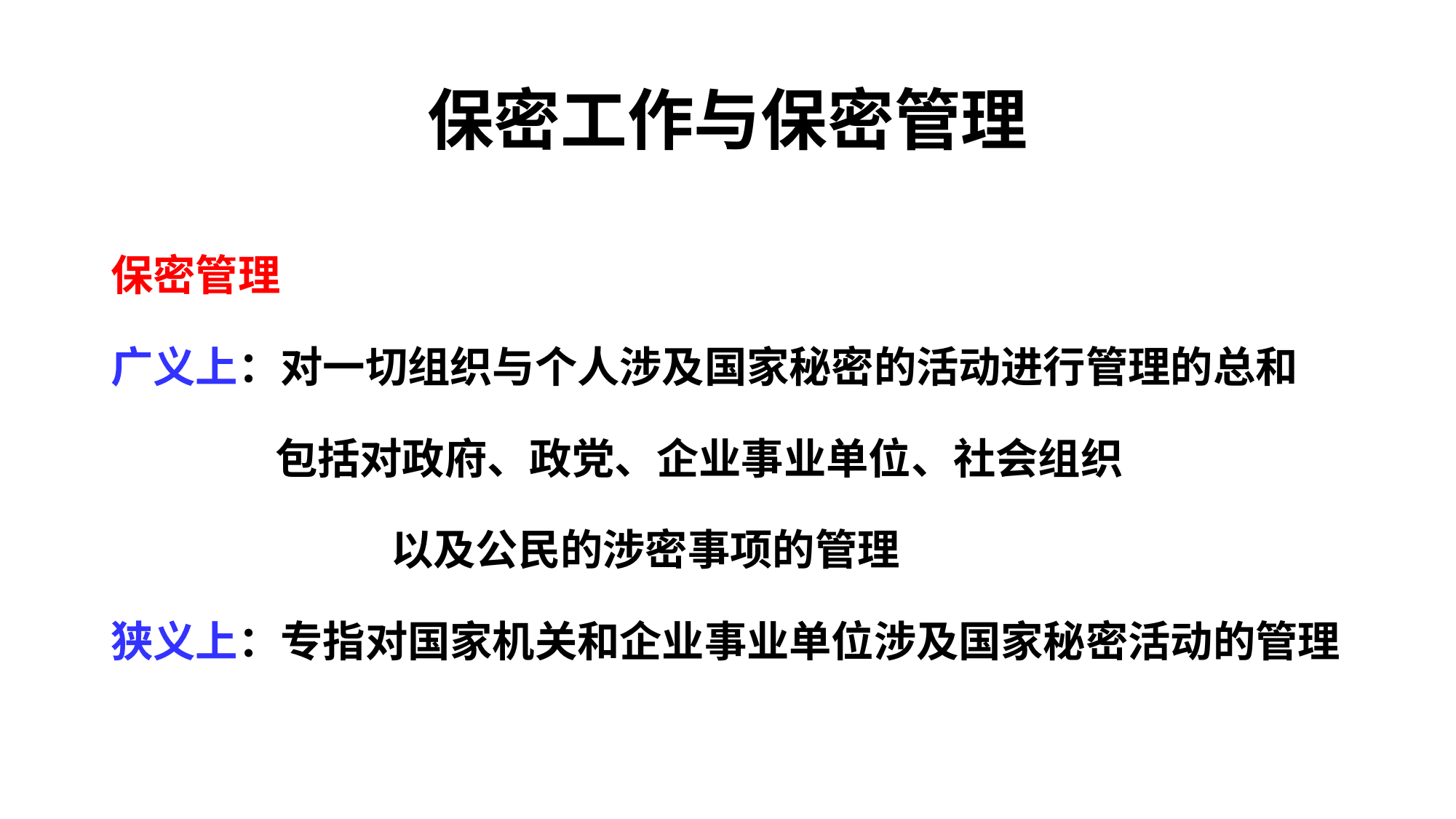

# 保密工作与保密管理
保密管理
广义上：对一切组织与个人涉及国家秘密的活动进行管理的总和
                包括对政府、政党、企业事业单位、社会组织
                            以及公民的涉密事项的管理
狭义上：专指对国家机关和企业事业单位涉及国家秘密活动的管理